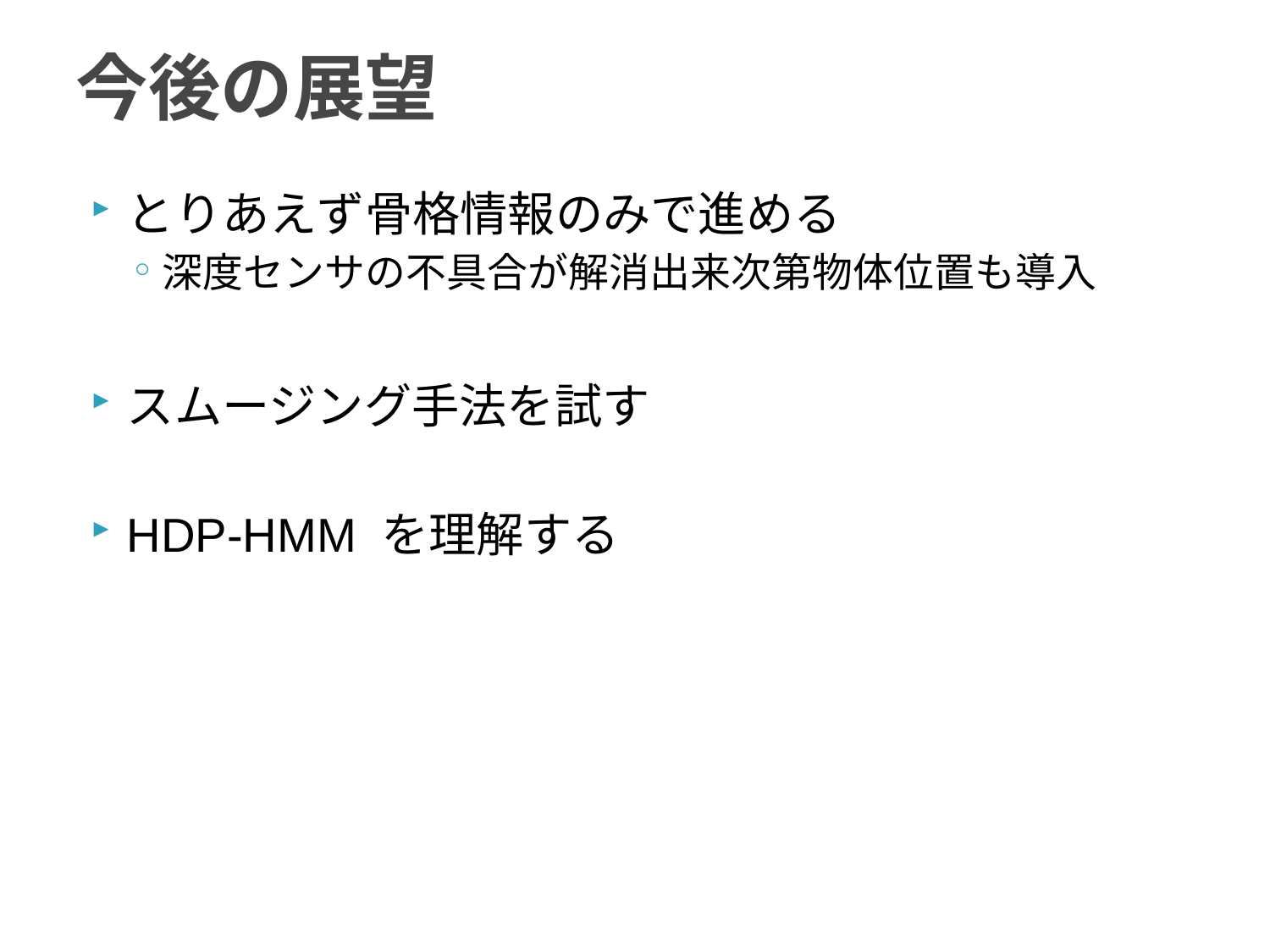

# 今後の展望
とりあえず骨格情報のみで進める
深度センサの不具合が解消出来次第物体位置も導入

スムージング手法を試す

HDP-HMM を理解する